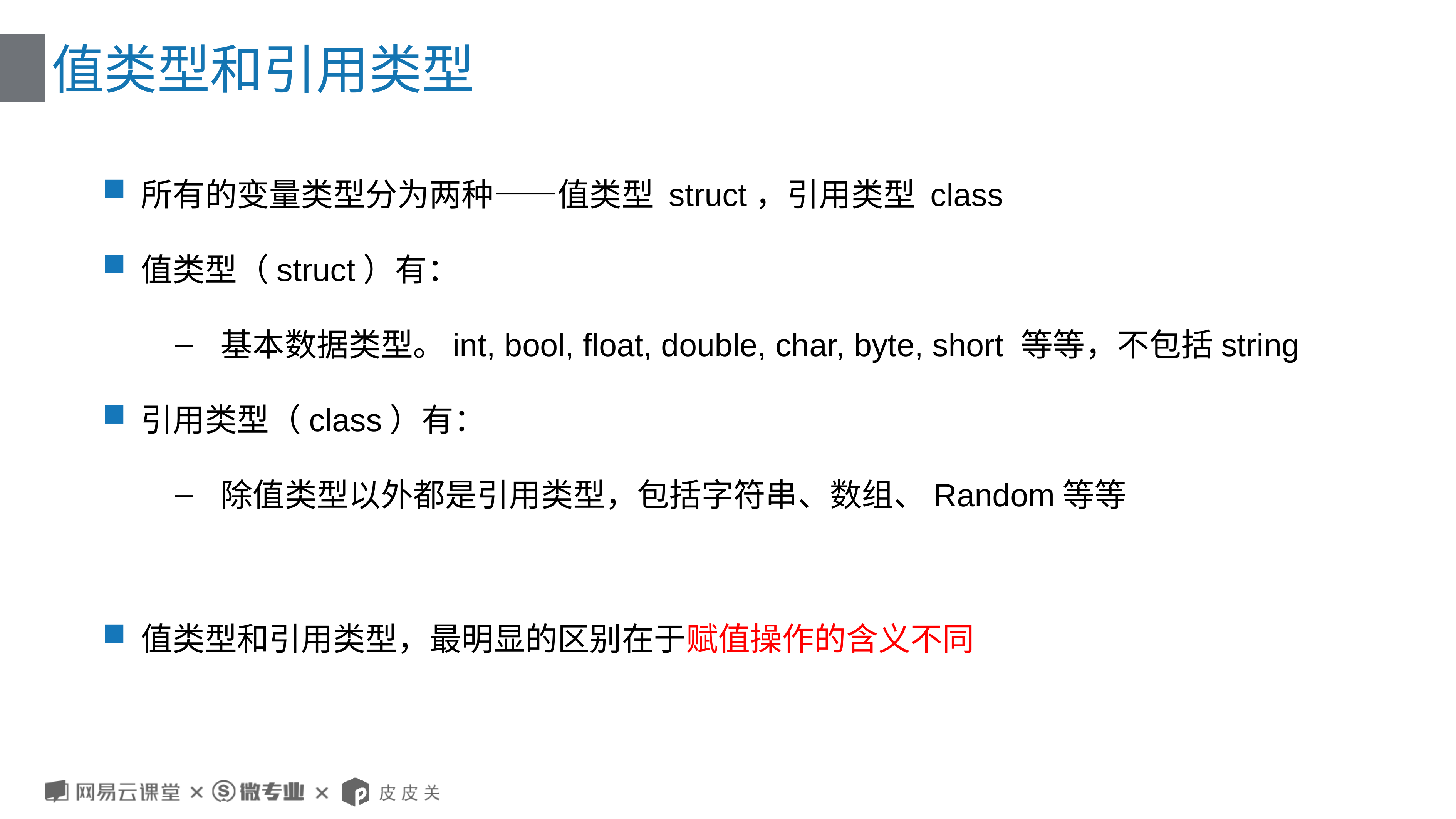

# 值类型和引用类型
所有的变量类型分为两种——值类型 struct，引用类型 class
值类型（struct）有：
基本数据类型。int, bool, float, double, char, byte, short 等等，不包括string
引用类型（class）有：
除值类型以外都是引用类型，包括字符串、数组、Random等等

值类型和引用类型，最明显的区别在于赋值操作的含义不同